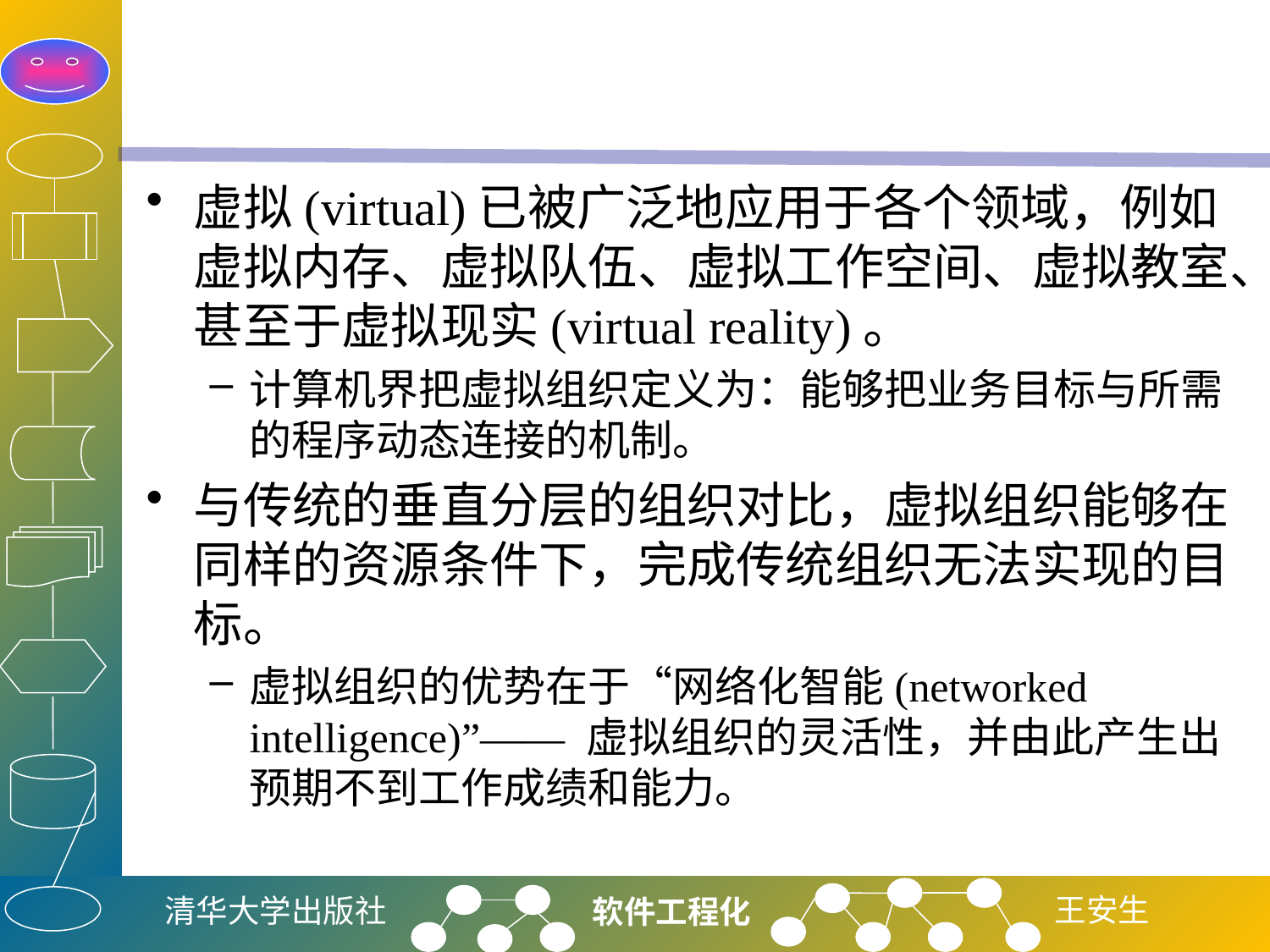

#
虚拟(virtual)已被广泛地应用于各个领域，例如虚拟内存、虚拟队伍、虚拟工作空间、虚拟教室、甚至于虚拟现实(virtual reality)。
计算机界把虚拟组织定义为：能够把业务目标与所需的程序动态连接的机制。
与传统的垂直分层的组织对比，虚拟组织能够在同样的资源条件下，完成传统组织无法实现的目标。
虚拟组织的优势在于“网络化智能(networked intelligence)”—— 虚拟组织的灵活性，并由此产生出预期不到工作成绩和能力。